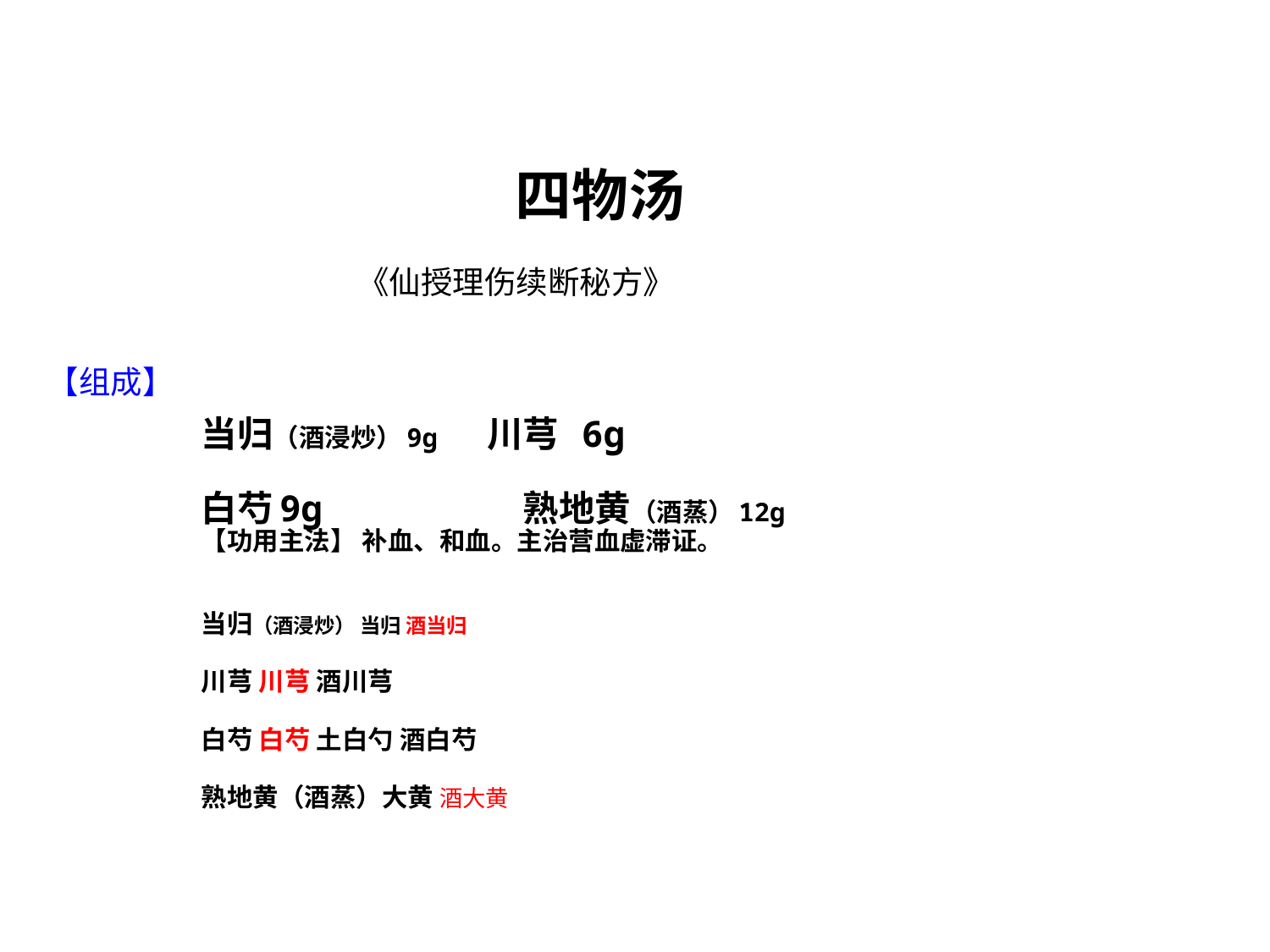

# 四物汤
《仙授理伤续断秘方》
【组成】
当归（酒浸炒）9g  川芎  6g

白芍9g         熟地黄（酒蒸）12g
【功用主法】 补血、和血。主治营血虚滞证。

当归（酒浸炒） 当归 酒当归
川芎 川芎 酒川芎
白芍 白芍 土白勺 酒白芍
熟地黄（酒蒸）大黄 酒大黄